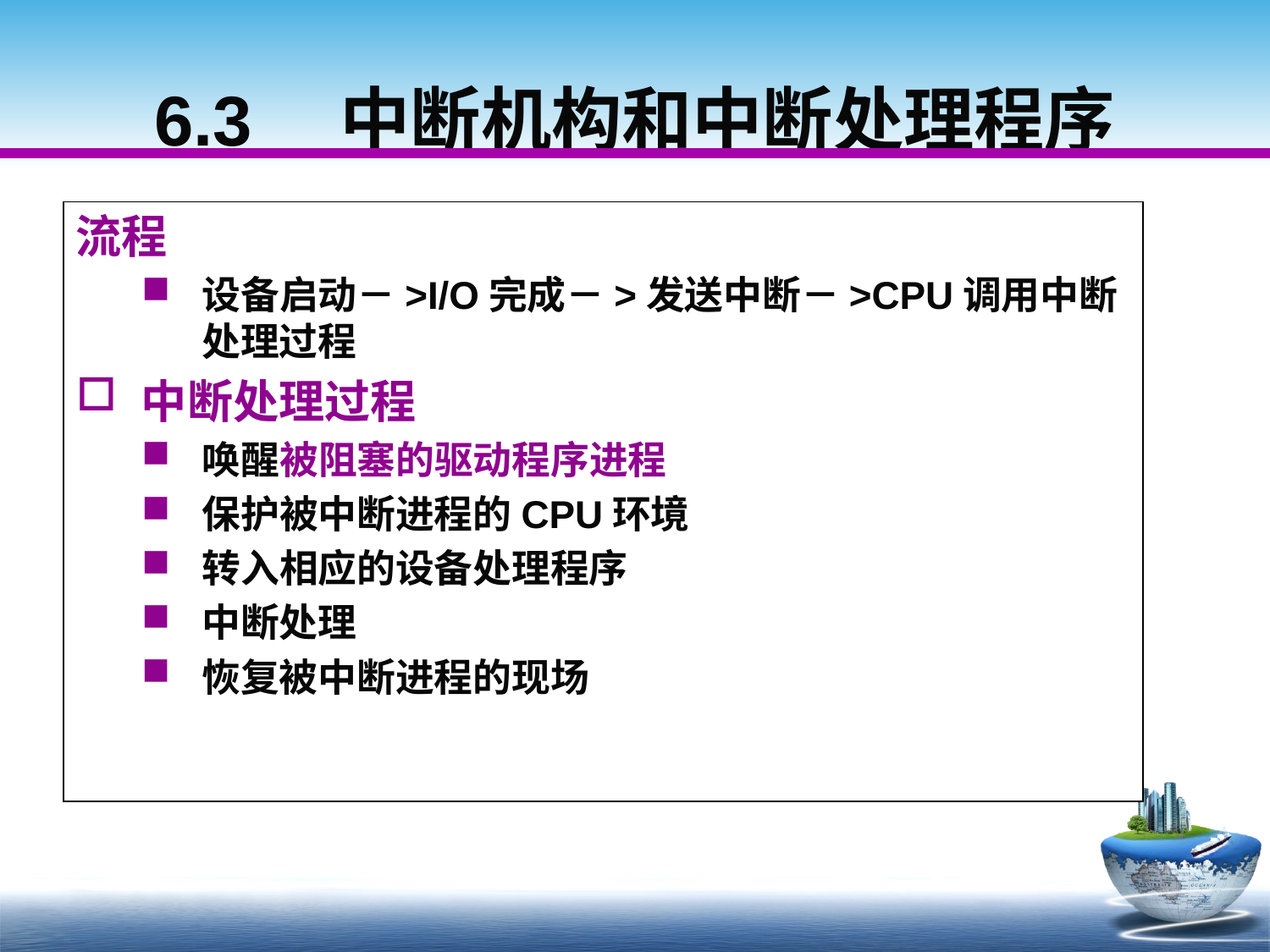

# 6.3　中断机构和中断处理程序

流程
设备启动－>I/O完成－>发送中断－>CPU调用中断处理过程
中断处理过程
唤醒被阻塞的驱动程序进程
保护被中断进程的CPU环境
转入相应的设备处理程序
中断处理
恢复被中断进程的现场